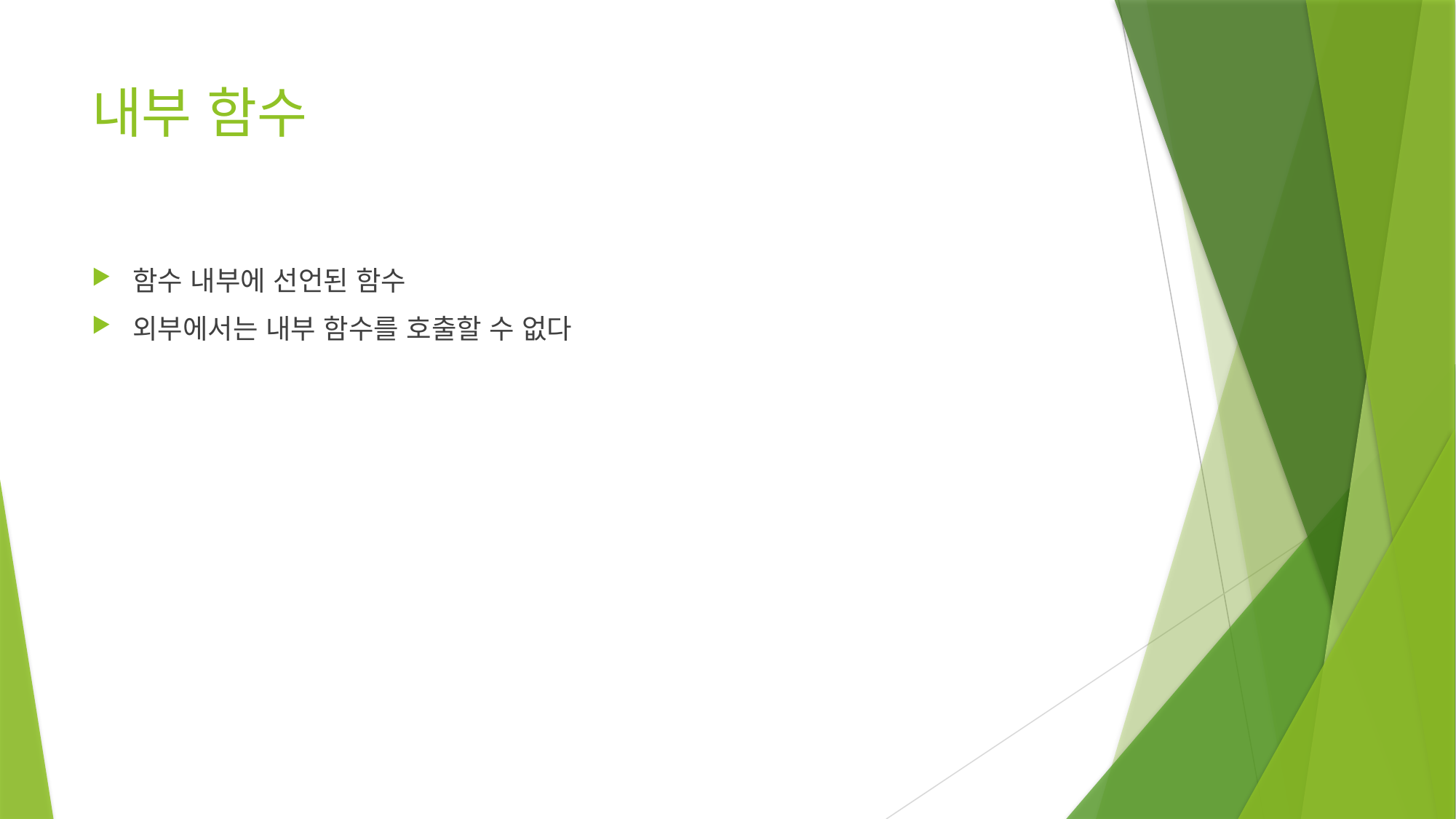

# 내부 함수
함수 내부에 선언된 함수
외부에서는 내부 함수를 호출할 수 없다